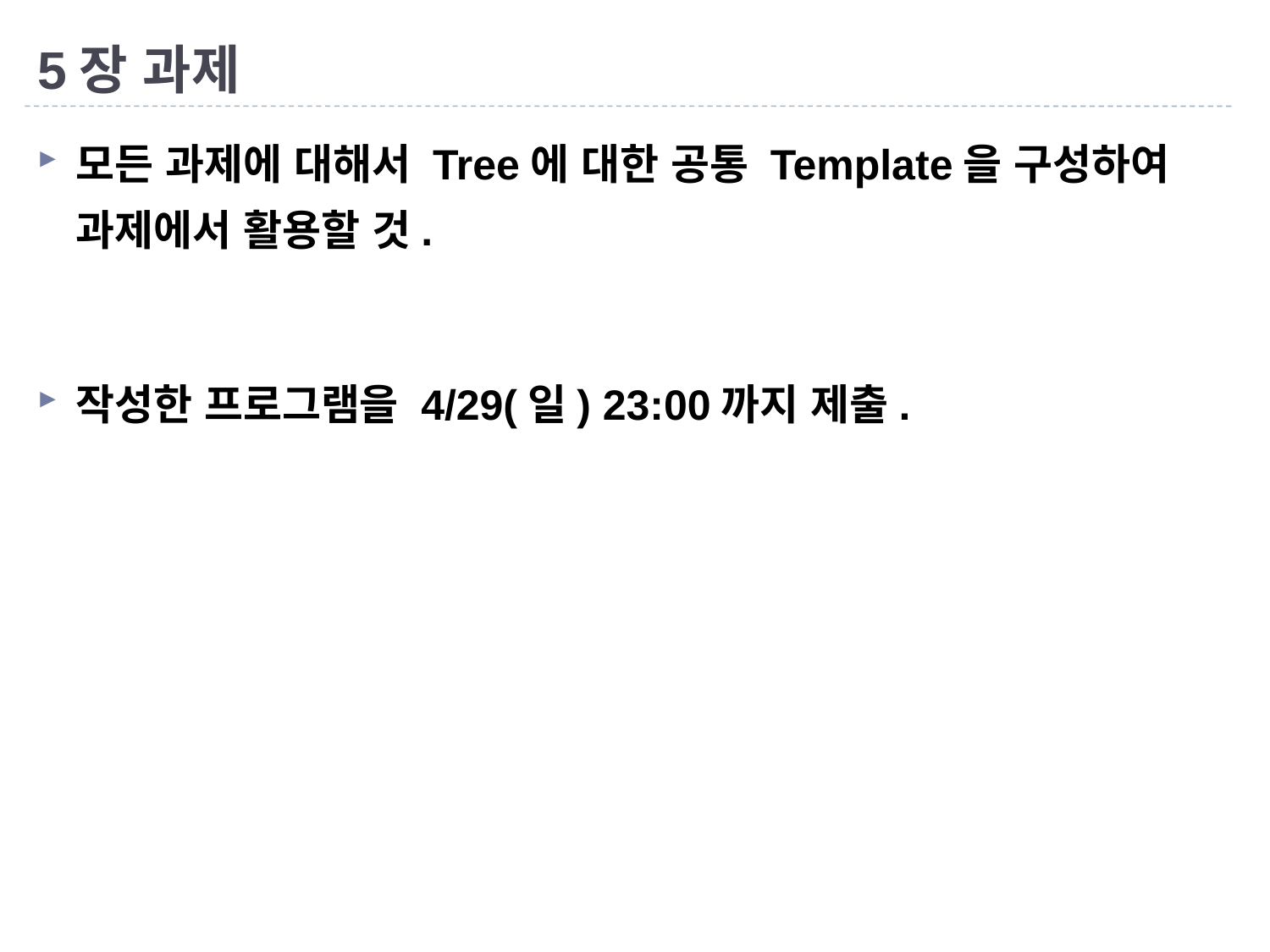

# 5장 과제
모든 과제에 대해서 Tree에 대한 공통 Template을 구성하여 과제에서 활용할 것.

작성한 프로그램을 4/29(일) 23:00까지 제출.